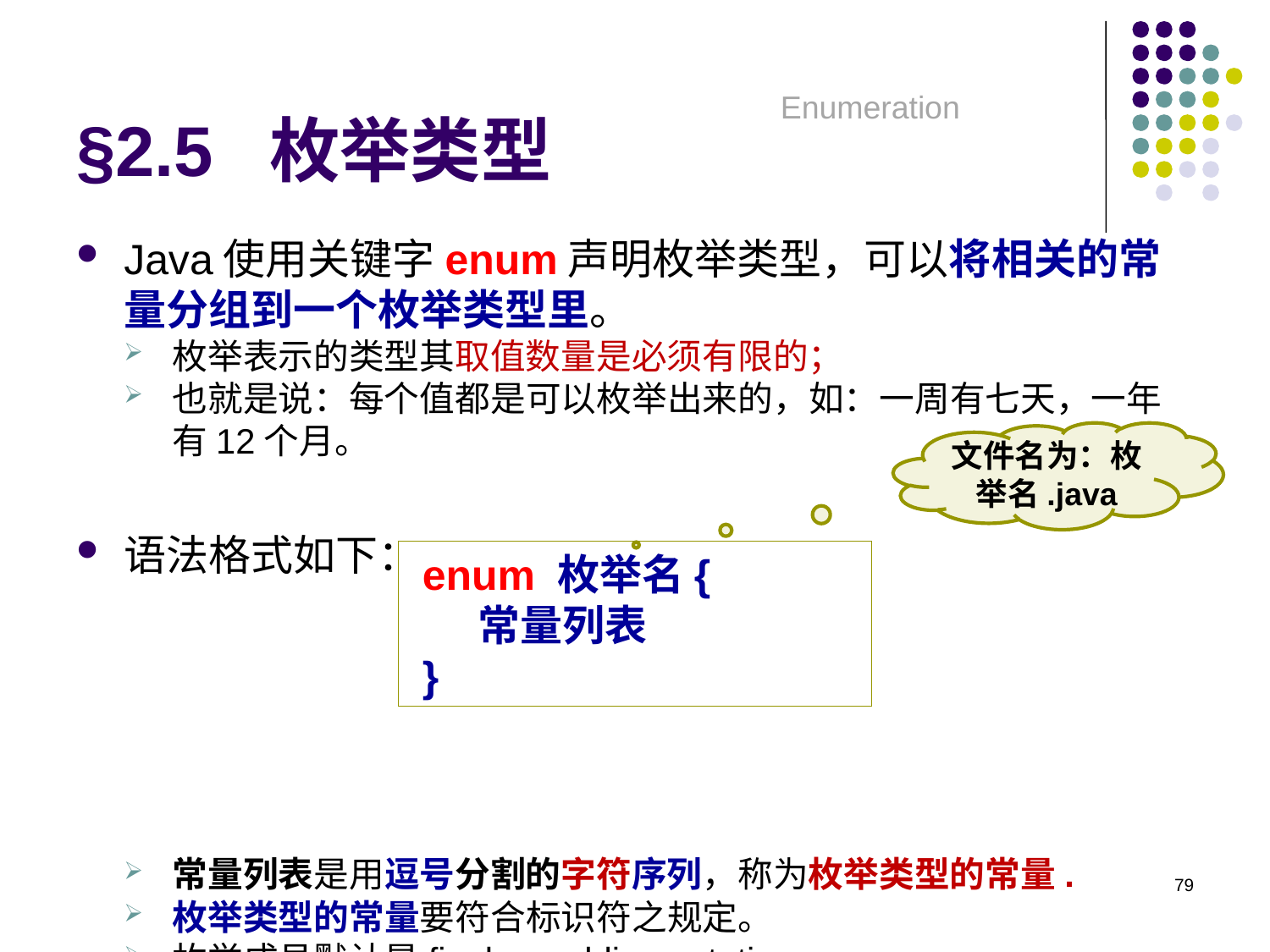

# §2.5  枚举类型
Enumeration
Java使用关键字enum声明枚举类型，可以将相关的常量分组到一个枚举类型里。
枚举表示的类型其取值数量是必须有限的；
也就是说：每个值都是可以枚举出来的，如：一周有七天，一年有12个月。

语法格式如下：

常量列表是用逗号分割的字符序列，称为枚举类型的常量.
枚举类型的常量要符合标识符之规定。
枚举成员默认是final、public、static。
文件名为：枚举名.java
 enum 枚举名{
      常量列表
 }
79